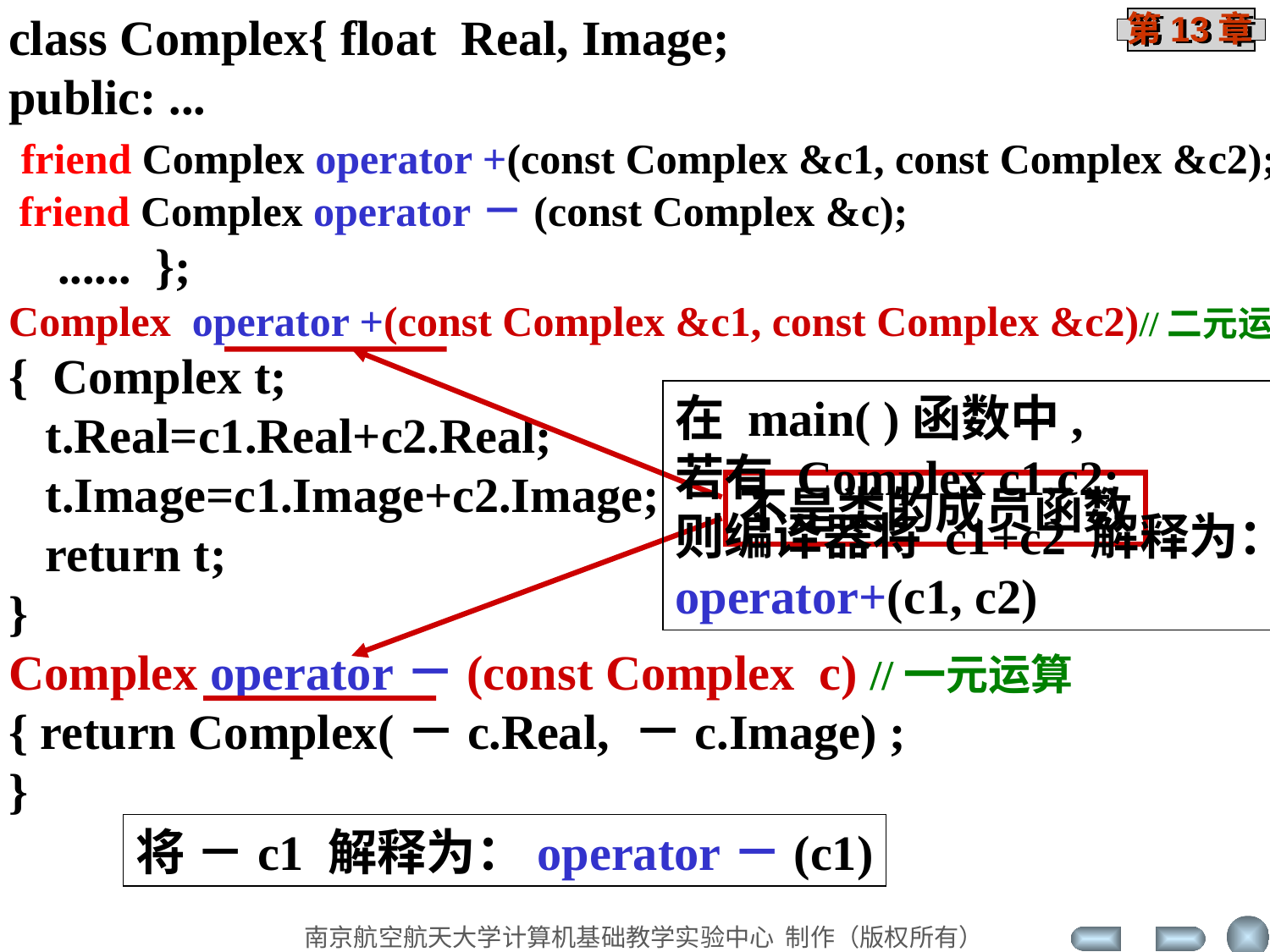

class Complex{ float  Real, Image;
public: ...
 friend Complex operator +(const Complex &c1, const Complex &c2);
 friend Complex operator－(const Complex &c);
    ......  };
Complex  operator +(const Complex &c1, const Complex &c2)//二元运算
{  Complex t;
   t.Real=c1.Real+c2.Real;
   t.Image=c1.Image+c2.Image;
   return t;
}
Complex operator－(const Complex  c) //一元运算
{ return Complex(－c.Real, －c.Image) ;
}

不是类的成员函数

在 main( )函数中,
若有 Complex c1,c2;
则编译器将 c1+c2 解释为：
operator+(c1, c2)
将 －c1 解释为：operator－(c1)